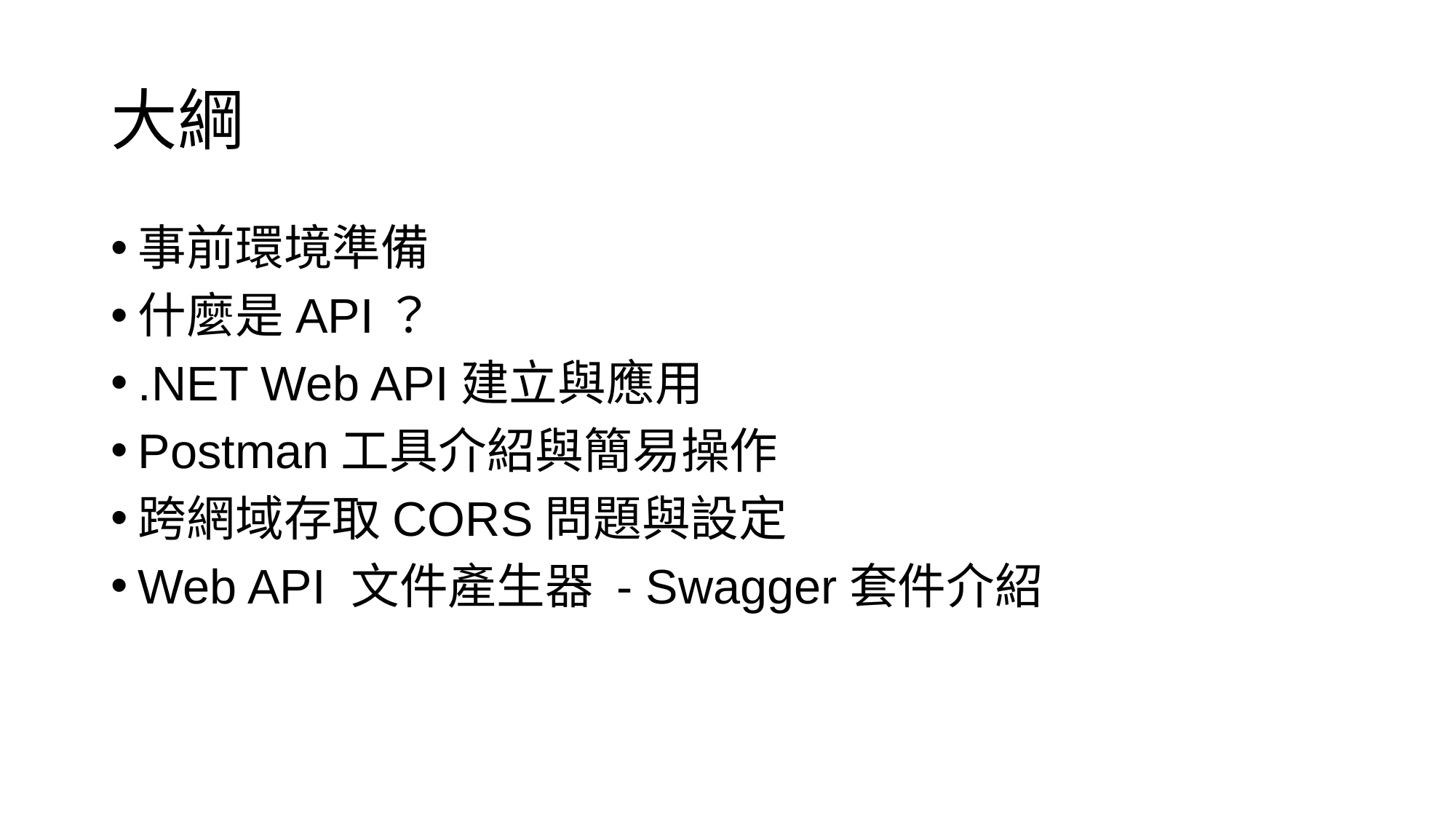

# 大綱
事前環境準備
什麼是API？
.NET Web API建立與應用
Postman工具介紹與簡易操作
跨網域存取CORS問題與設定
Web API 文件產生器 - Swagger套件介紹